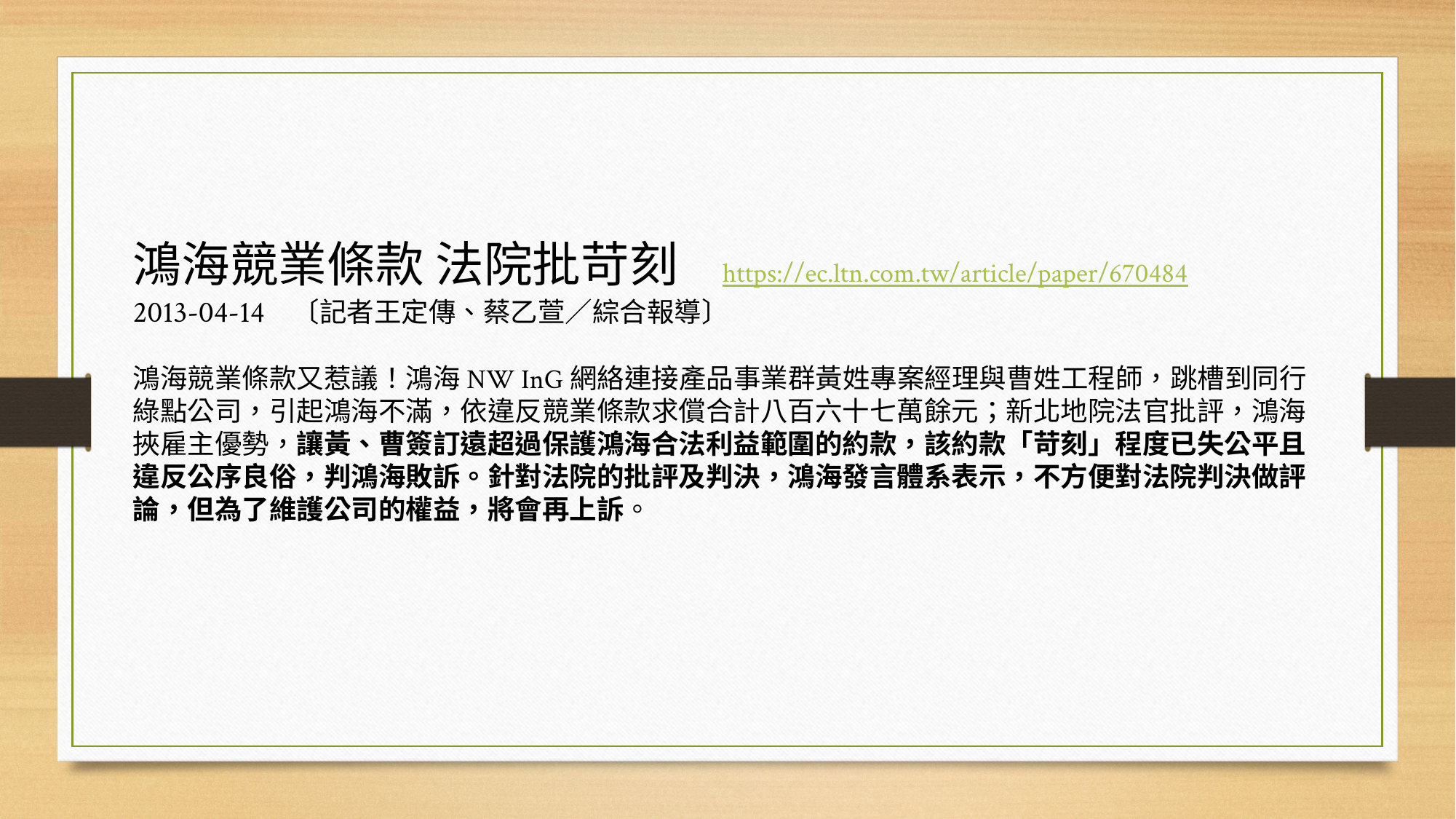

鴻海競業條款 法院批苛刻   https://ec.ltn.com.tw/article/paper/670484
2013-04-14   〔記者王定傳、蔡乙萱／綜合報導〕

鴻海競業條款又惹議！鴻海NW InG網絡連接產品事業群黃姓專案經理與曹姓工程師，跳槽到同行綠點公司，引起鴻海不滿，依違反競業條款求償合計八百六十七萬餘元；新北地院法官批評，鴻海挾雇主優勢，讓黃、曹簽訂遠超過保護鴻海合法利益範圍的約款，該約款「苛刻」程度已失公平且違反公序良俗，判鴻海敗訴。針對法院的批評及判決，鴻海發言體系表示，不方便對法院判決做評論，但為了維護公司的權益，將會再上訴。